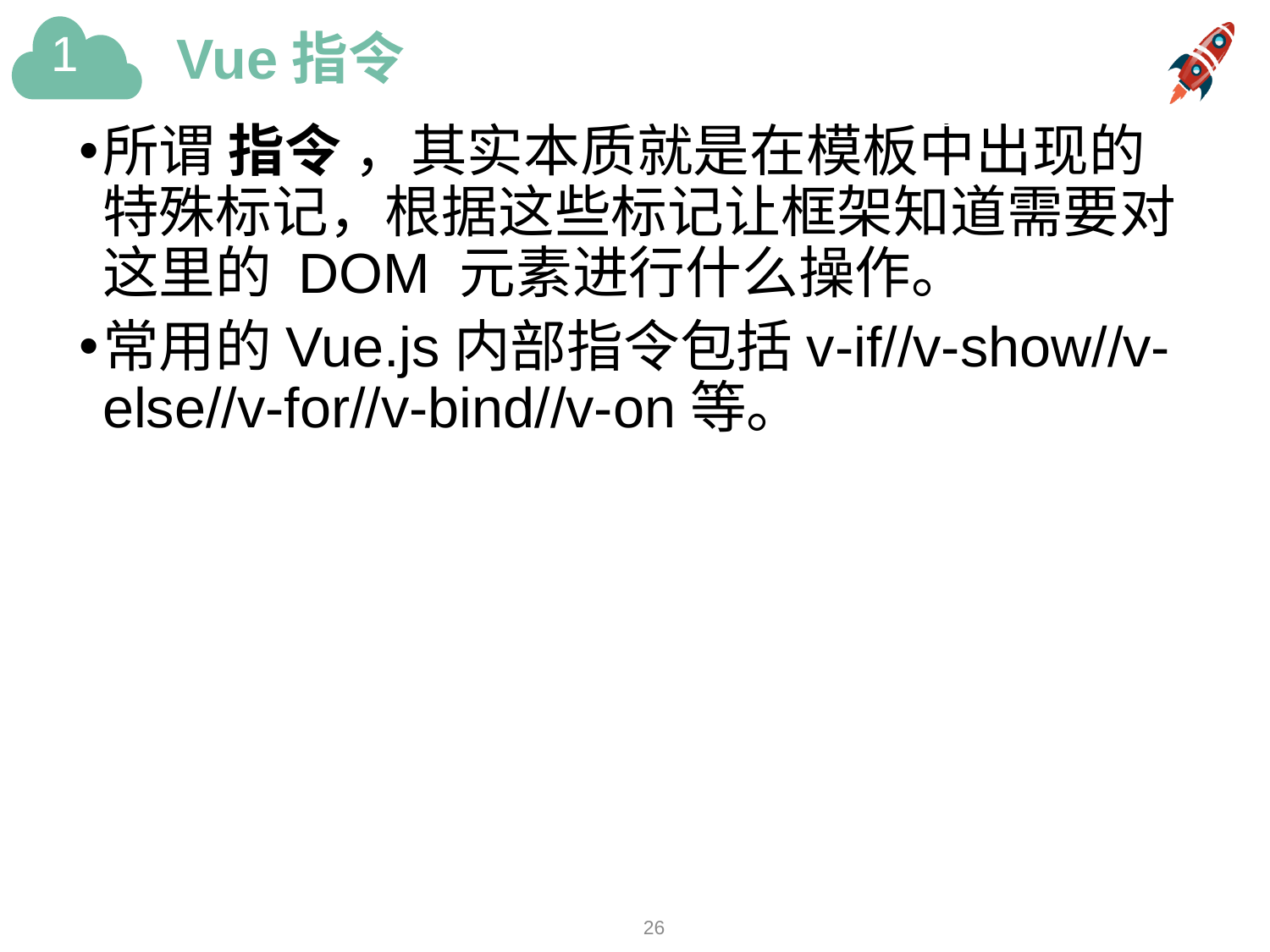

# Vue指令
— 之总体架构
所谓 指令 ，其实本质就是在模板中出现的特殊标记，根据这些标记让框架知道需要对这里的 DOM 元素进行什么操作。
常用的Vue.js内部指令包括v-if//v-show//v-else//v-for//v-bind//v-on等。
26